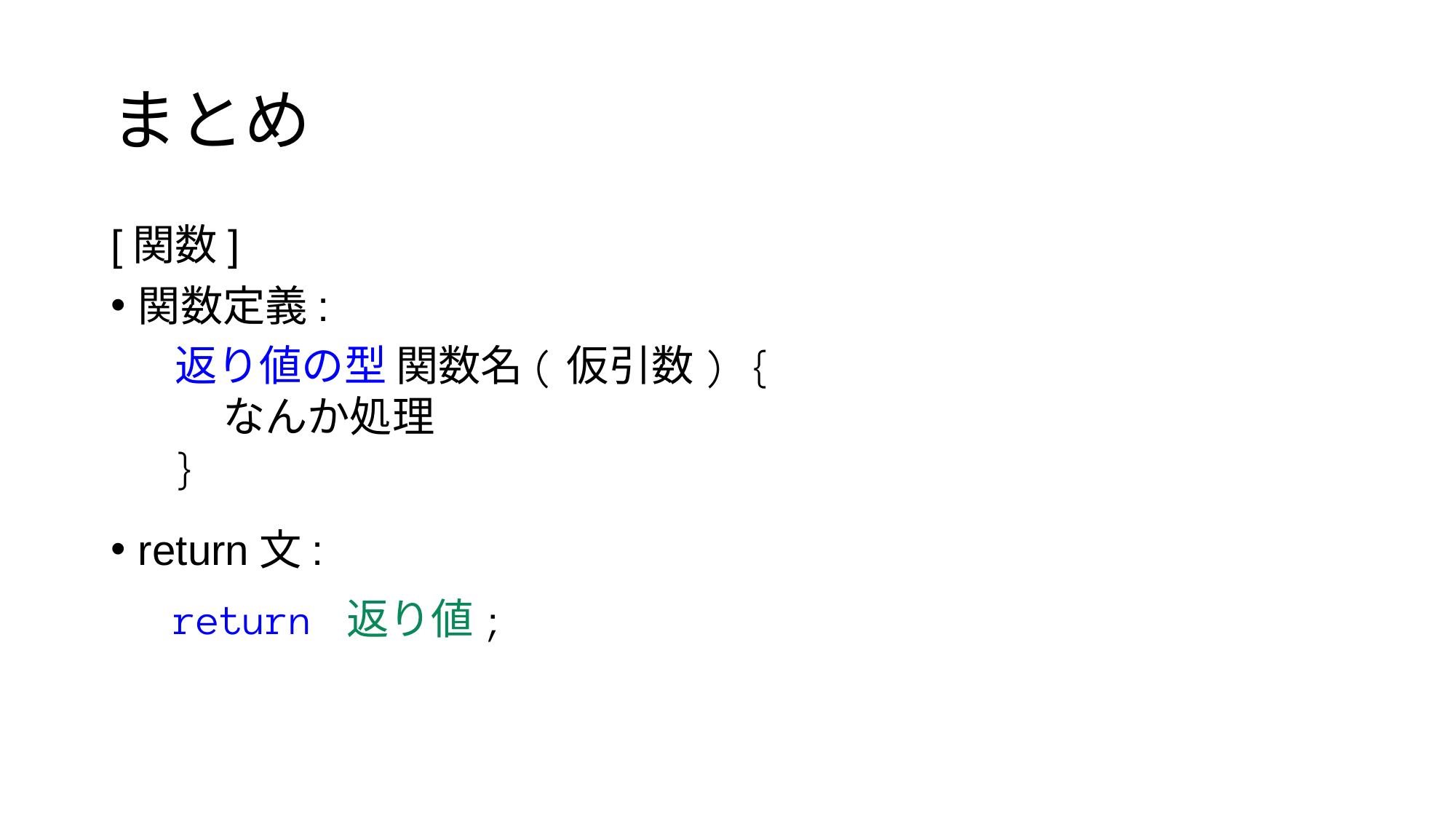

# まとめ
[関数]
関数定義:

return文:

返り値の型 関数名(仮引数) {
    なんか処理
}
return 返り値;